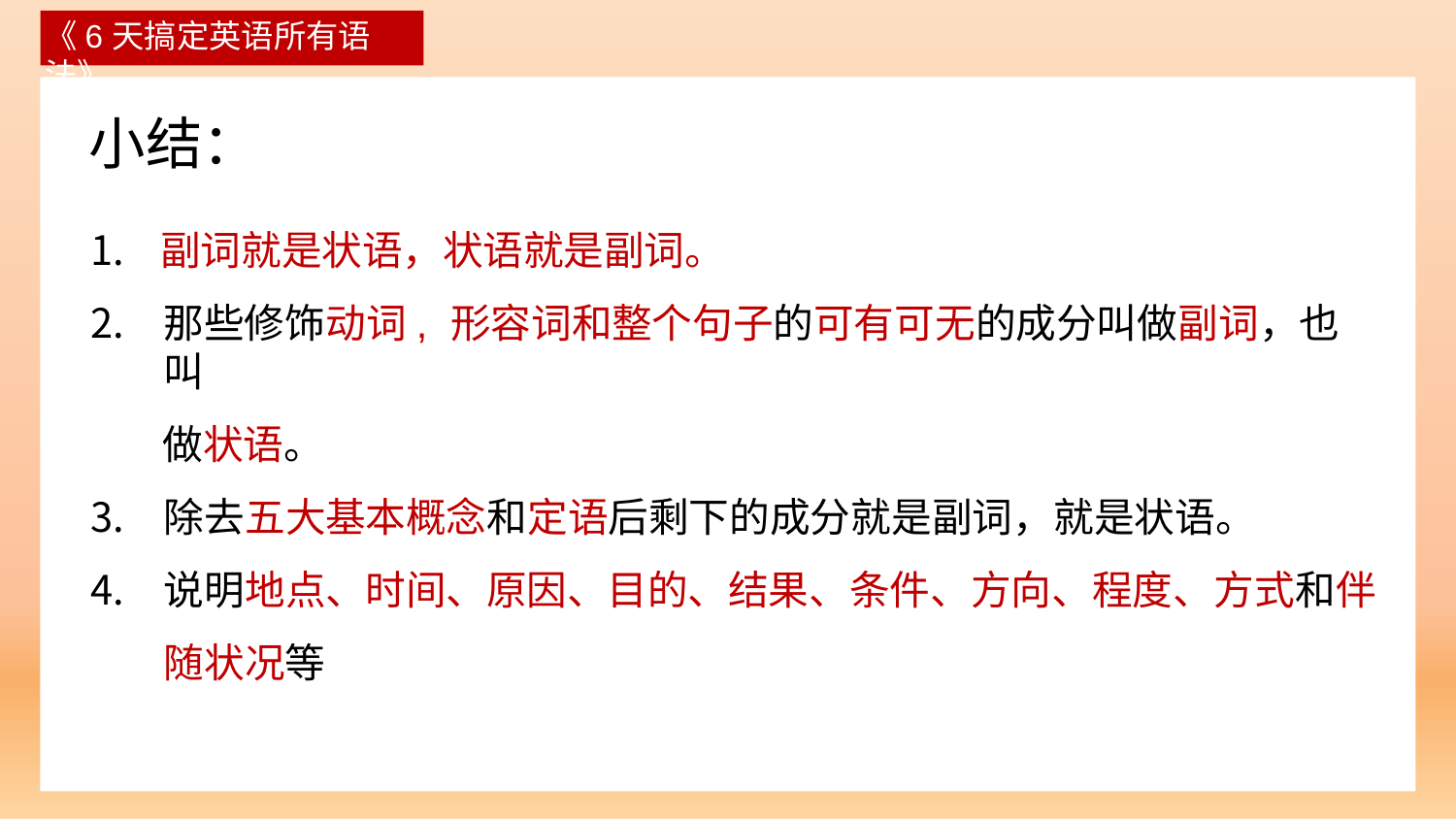

《6天搞定英语所有语法》
小结：
副词就是状语，状语就是副词。
那些修饰动词, 形容词和整个句子的可有可无的成分叫做副词，也叫
做状语。
除去五大基本概念和定语后剩下的成分就是副词，就是状语。
说明地点、时间、原因、目的、结果、条件、方向、程度、方式和伴
随状况等